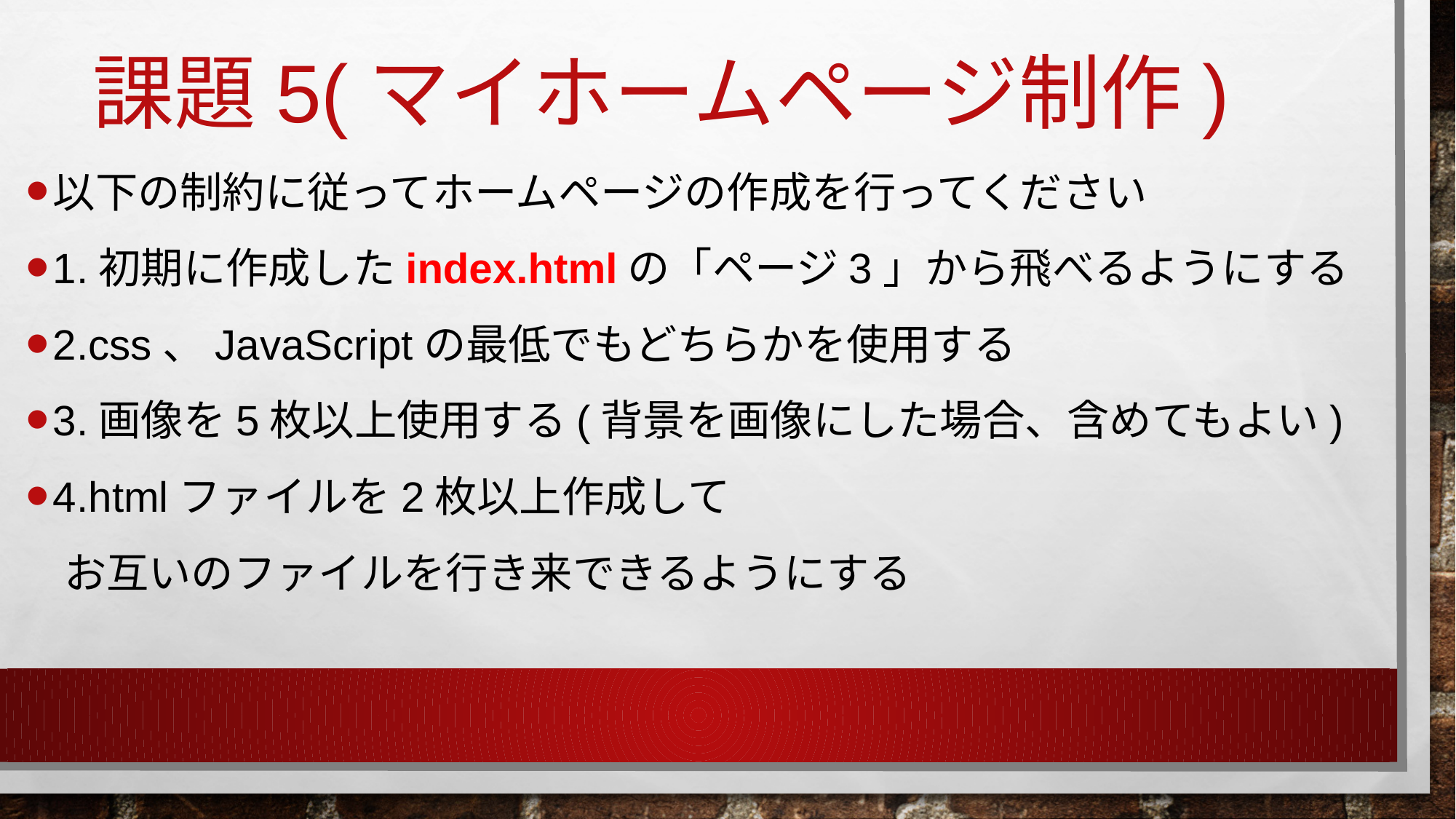

# 課題5(マイホームページ制作)
以下の制約に従ってホームページの作成を行ってください
1.初期に作成したindex.htmlの「ページ3」から飛べるようにする
2.css、JavaScriptの最低でもどちらかを使用する
3.画像を5枚以上使用する(背景を画像にした場合、含めてもよい)
4.htmlファイルを2枚以上作成して
   お互いのファイルを行き来できるようにする